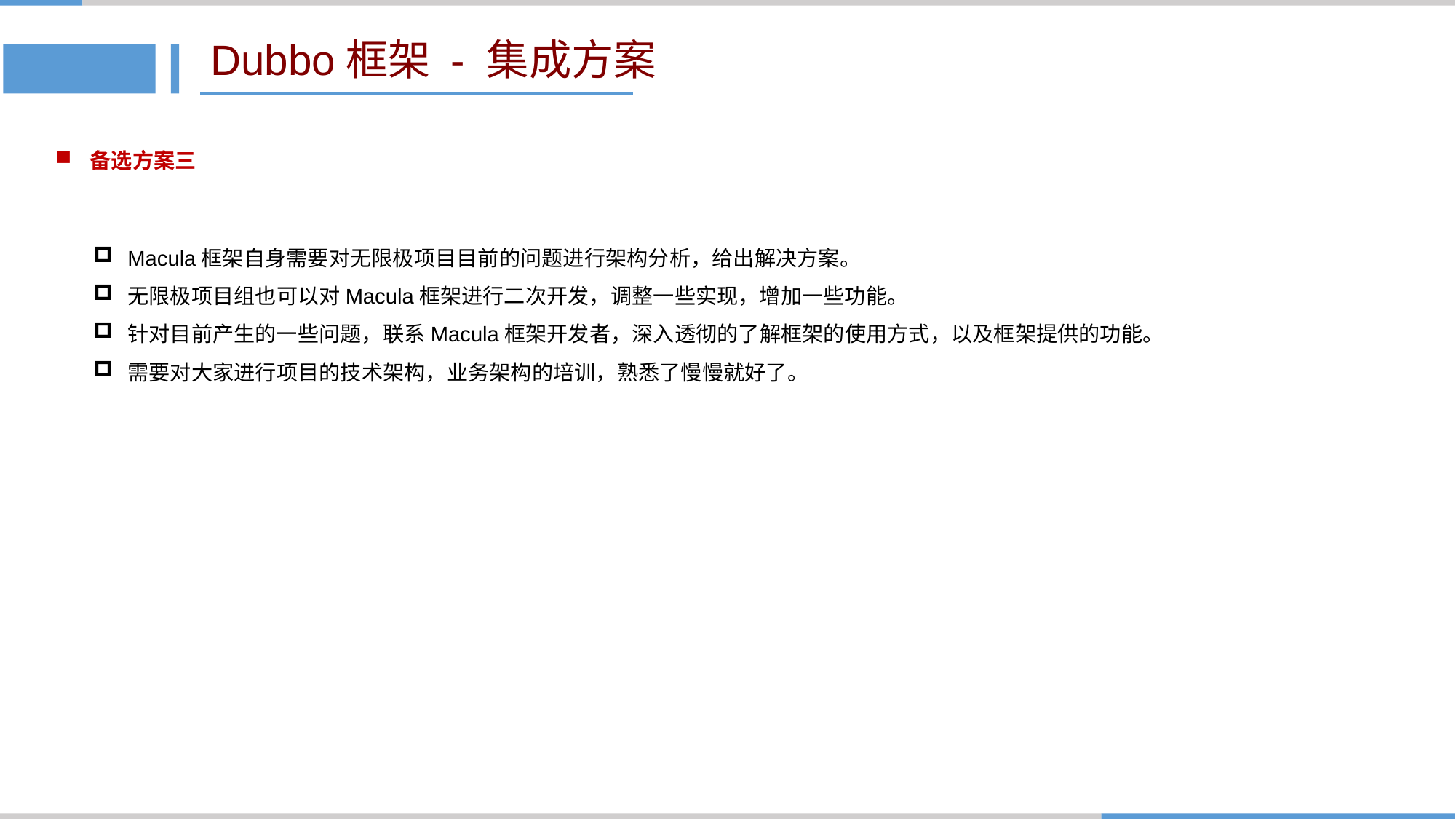

# Dubbo框架 - 集成方案

备选方案三
Macula框架自身需要对无限极项目目前的问题进行架构分析，给出解决方案。
无限极项目组也可以对Macula框架进行二次开发，调整一些实现，增加一些功能。
针对目前产生的一些问题，联系Macula框架开发者，深入透彻的了解框架的使用方式，以及框架提供的功能。
需要对大家进行项目的技术架构，业务架构的培训，熟悉了慢慢就好了。